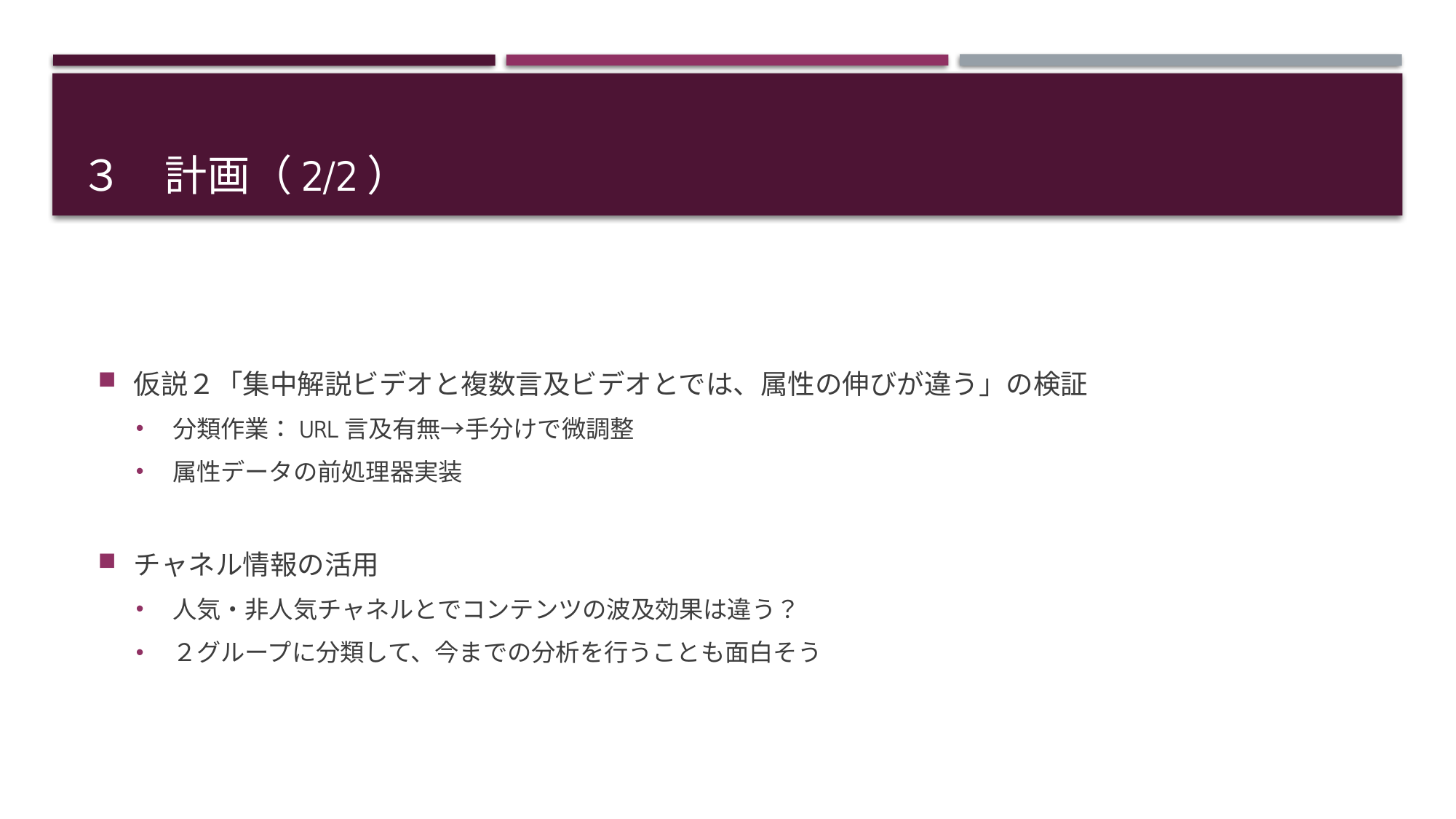

# ３　計画（2/2）
仮説２「集中解説ビデオと複数言及ビデオとでは、属性の伸びが違う」の検証
分類作業：URL言及有無→手分けで微調整
属性データの前処理器実装

チャネル情報の活用
人気・非人気チャネルとでコンテンツの波及効果は違う？
２グループに分類して、今までの分析を行うことも面白そう